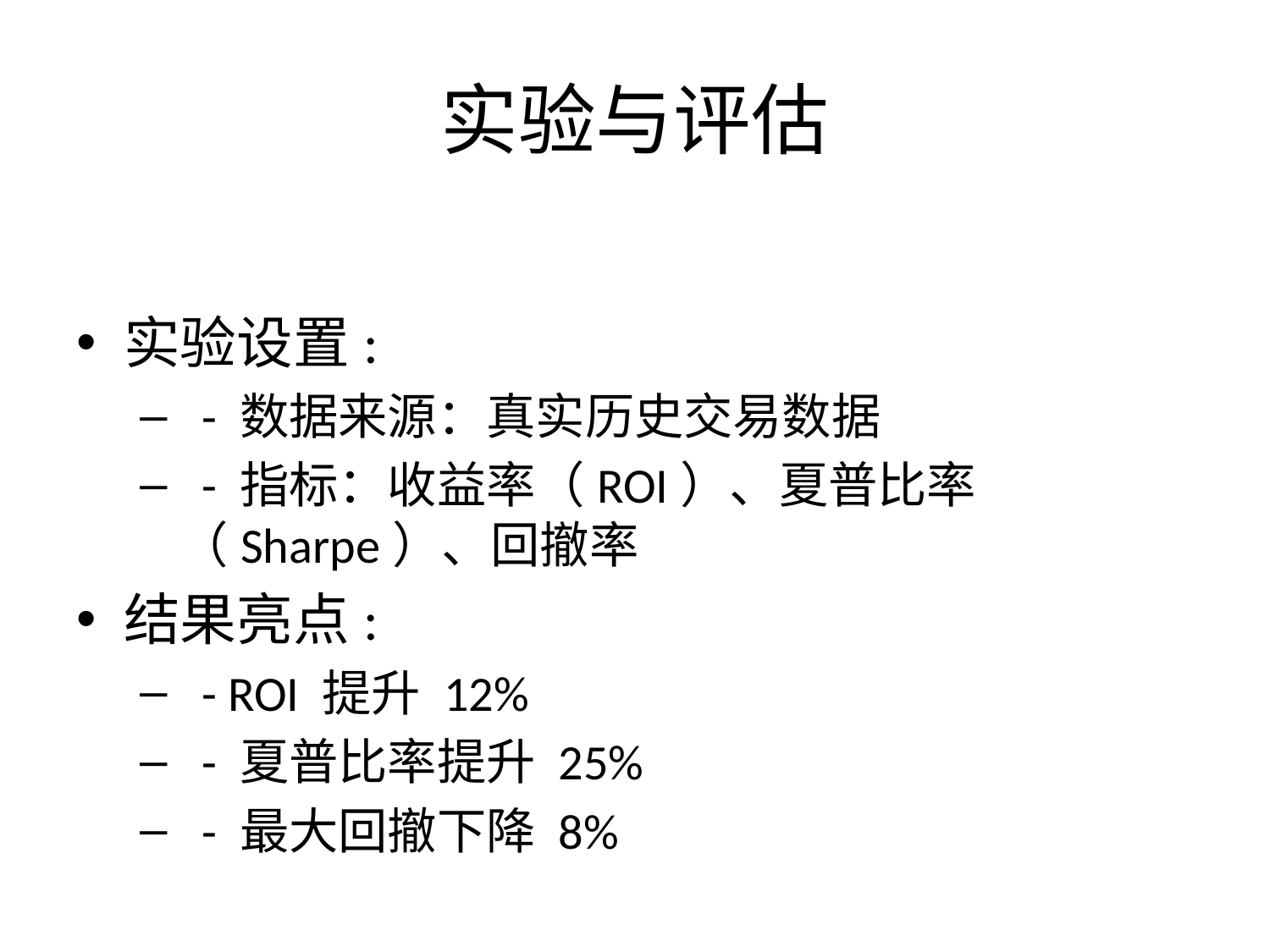

# 实验与评估

实验设置:
  - 数据来源：真实历史交易数据
  - 指标：收益率（ROI）、夏普比率（Sharpe）、回撤率
结果亮点:
  - ROI 提升 12%
  - 夏普比率提升 25%
  - 最大回撤下降 8%